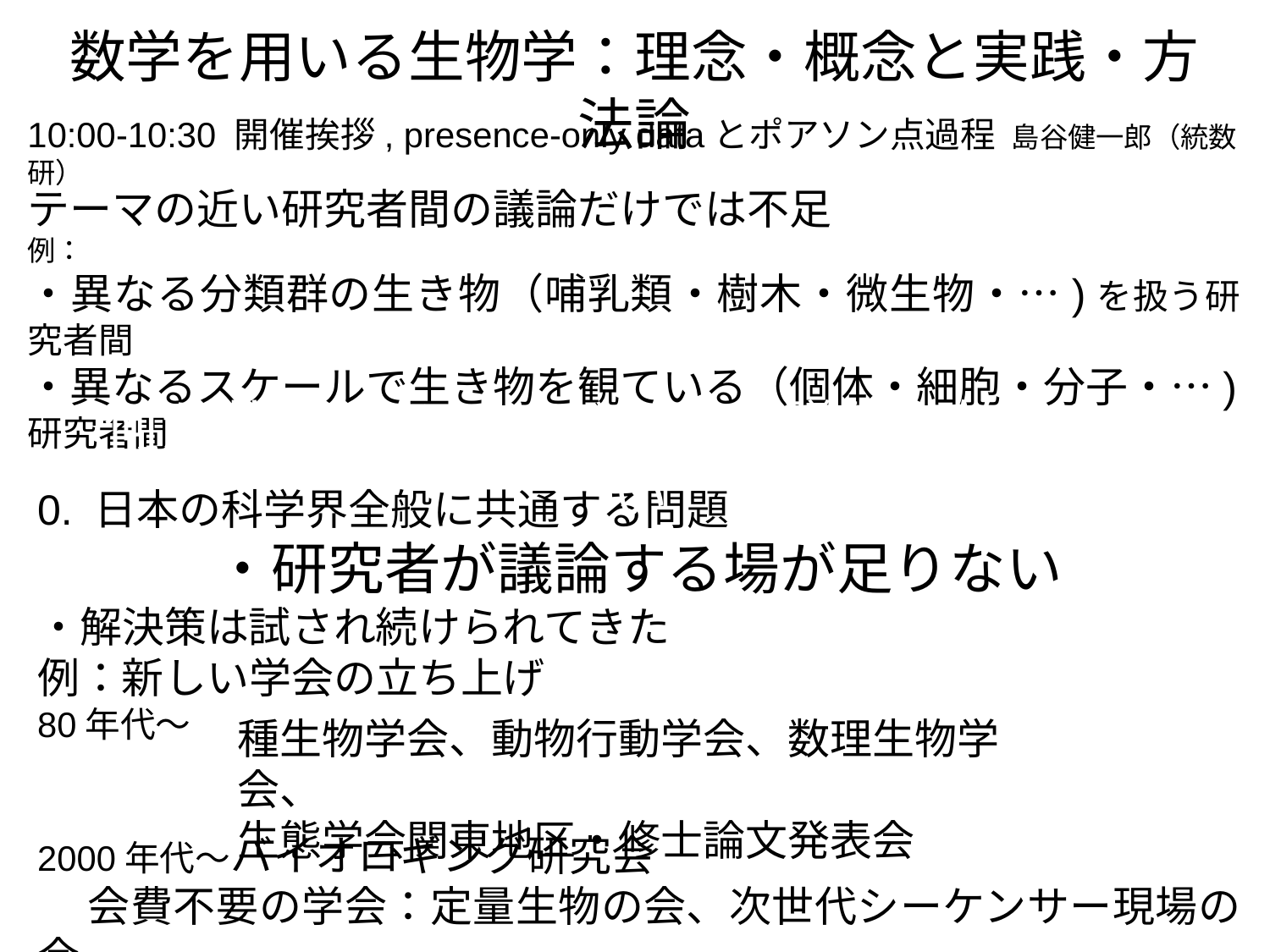

数学を用いる生物学：理念・概念と実践・方法論
10:00-10:30 開催挨拶, presence-only dataとポアソン点過程  島谷健一郎（統数研）
テーマの近い研究者間の議論だけでは不足
例：
・異なる分類群の生き物（哺乳類・樹木・微生物・…)を扱う研究者間
・異なるスケールで生き物を観ている（個体・細胞・分子・…)研究者間
何か共有するモノがないと議論を始めにくい
0. 日本の科学界全般に共通する問題
・研究者が議論する場が足りない
・解決策は試され続けられてきた
例：新しい学会の立ち上げ
80年代〜

2000年代〜バイオロギング研究会
    会費不要の学会：定量生物の会、次世代シーケンサー現場の会
種生物学会、動物行動学会、数理生物学会、
生態学会関東地区・修士論文発表会